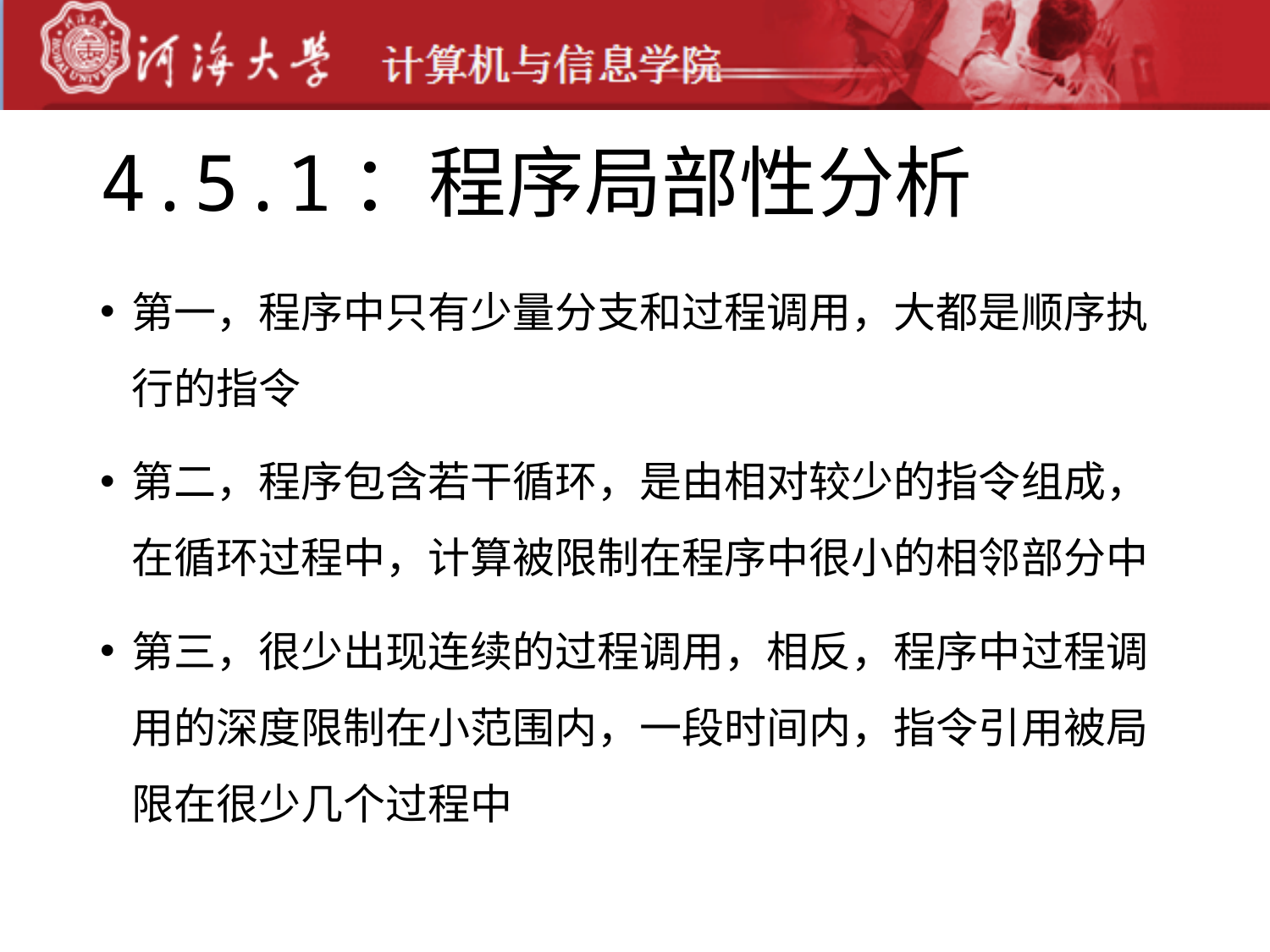

# 4.5.1：程序局部性分析
第一，程序中只有少量分支和过程调用，大都是顺序执行的指令
第二，程序包含若干循环，是由相对较少的指令组成，在循环过程中，计算被限制在程序中很小的相邻部分中
第三，很少出现连续的过程调用，相反，程序中过程调用的深度限制在小范围内，一段时间内，指令引用被局限在很少几个过程中